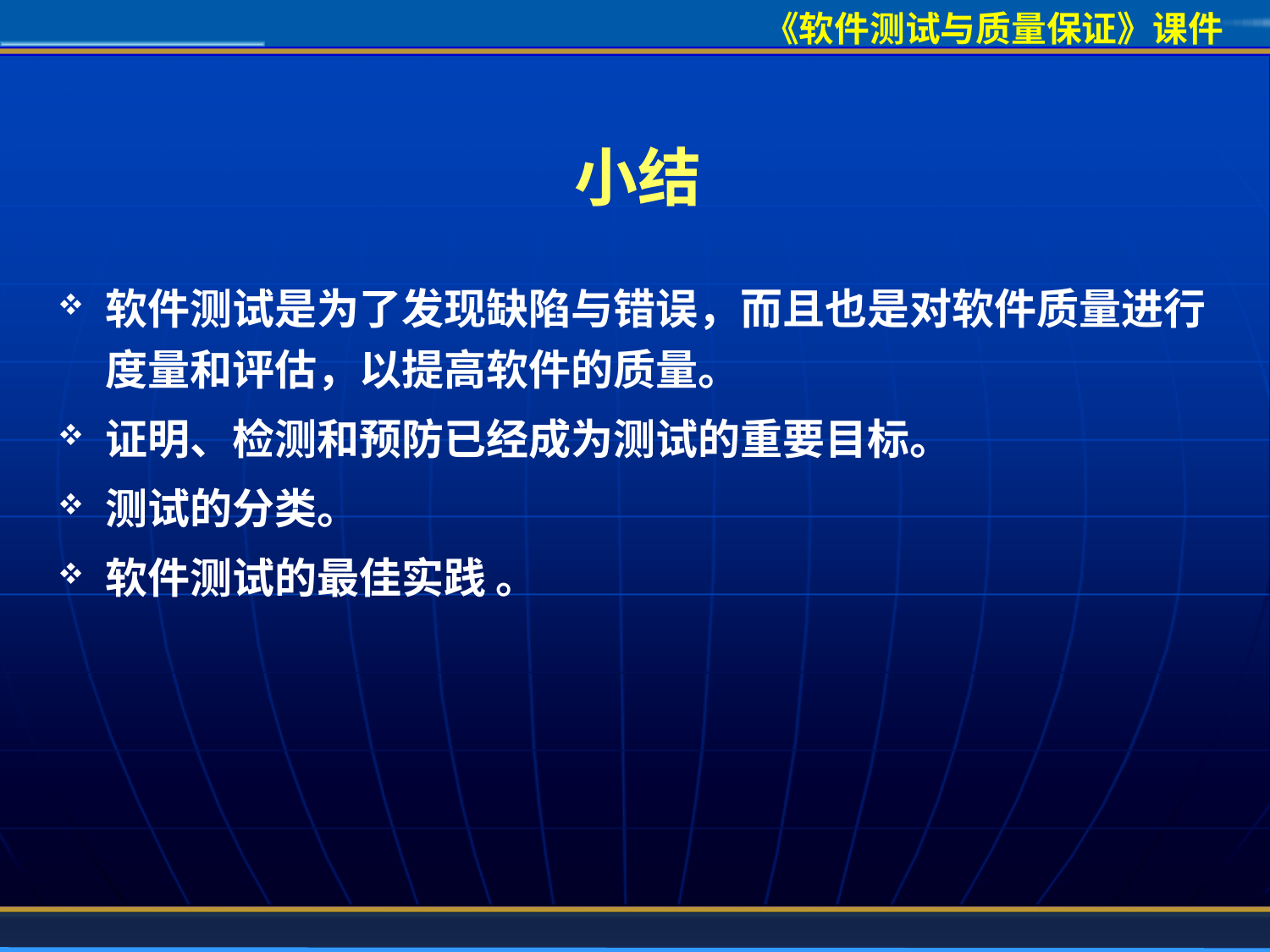

# 小结
软件测试是为了发现缺陷与错误，而且也是对软件质量进行度量和评估，以提高软件的质量。
证明、检测和预防已经成为测试的重要目标。
测试的分类。
软件测试的最佳实践 。